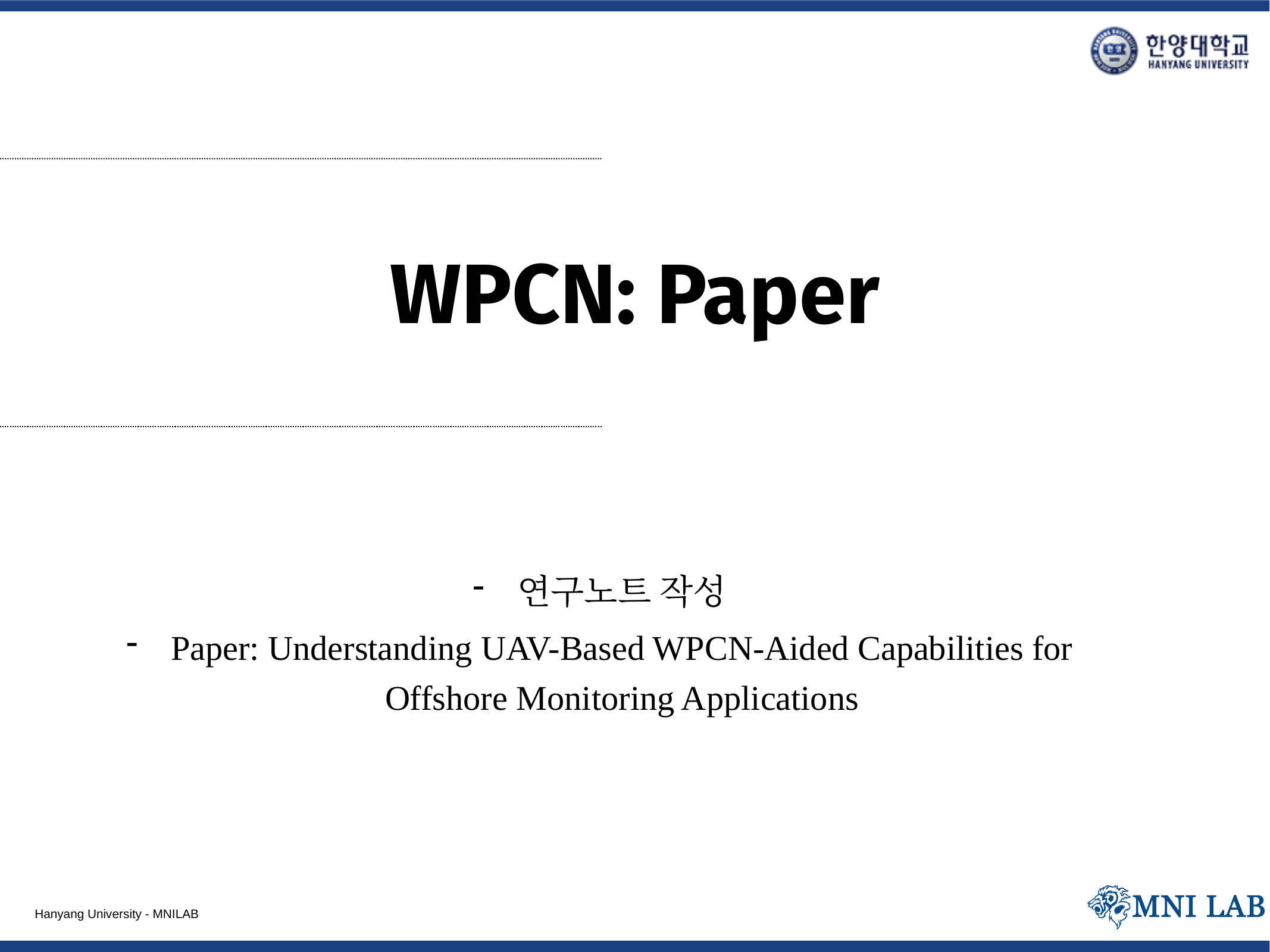

# WPCN: Paper
연구노트 작성
Paper: Understanding UAV-Based WPCN-Aided Capabilities for Offshore Monitoring Applications